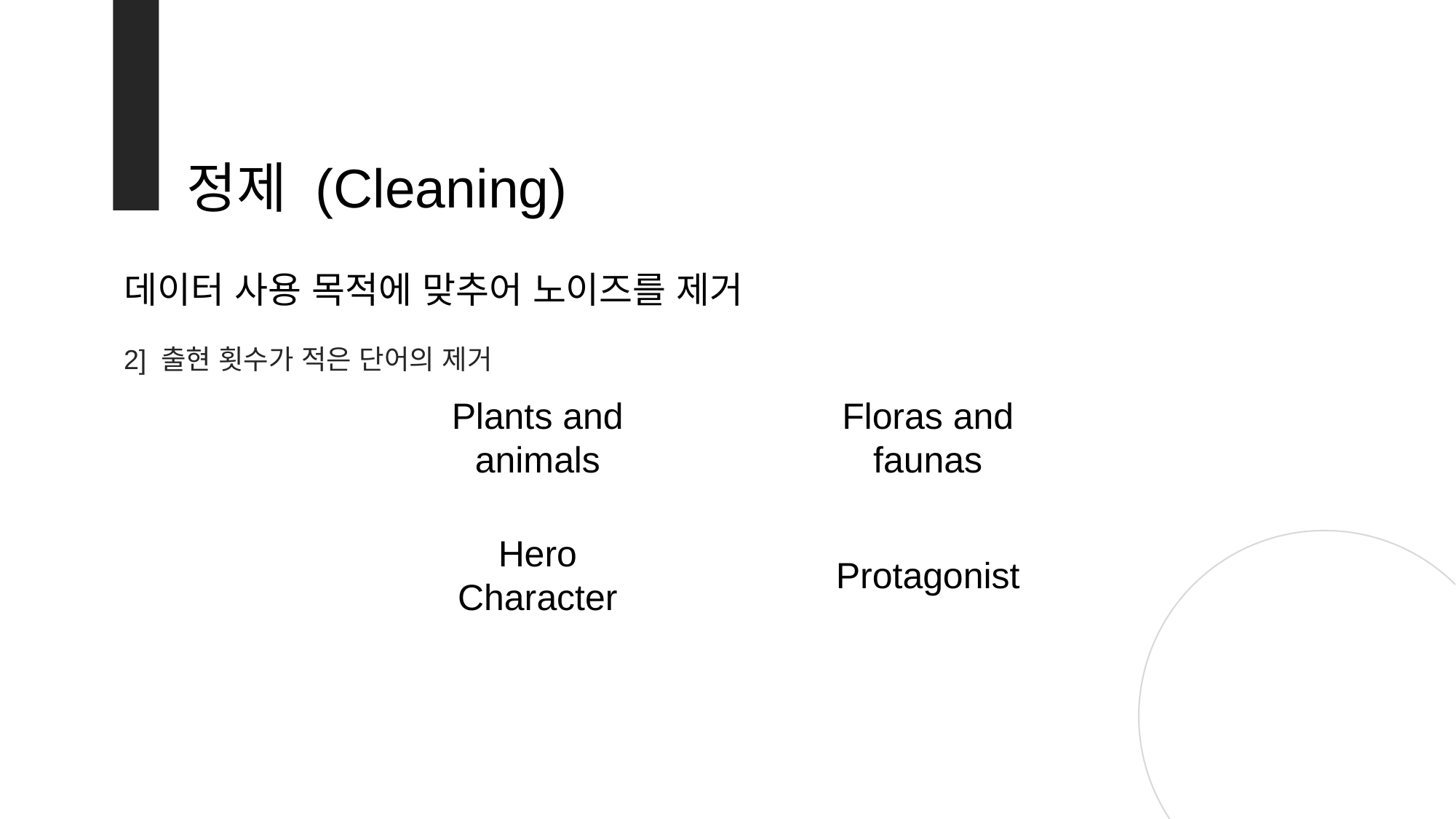

정제 (Cleaning)
데이터 사용 목적에 맞추어 노이즈를 제거
2] 출현 횟수가 적은 단어의 제거
Plants and animals
Floras and faunas
Hero
Character
Protagonist